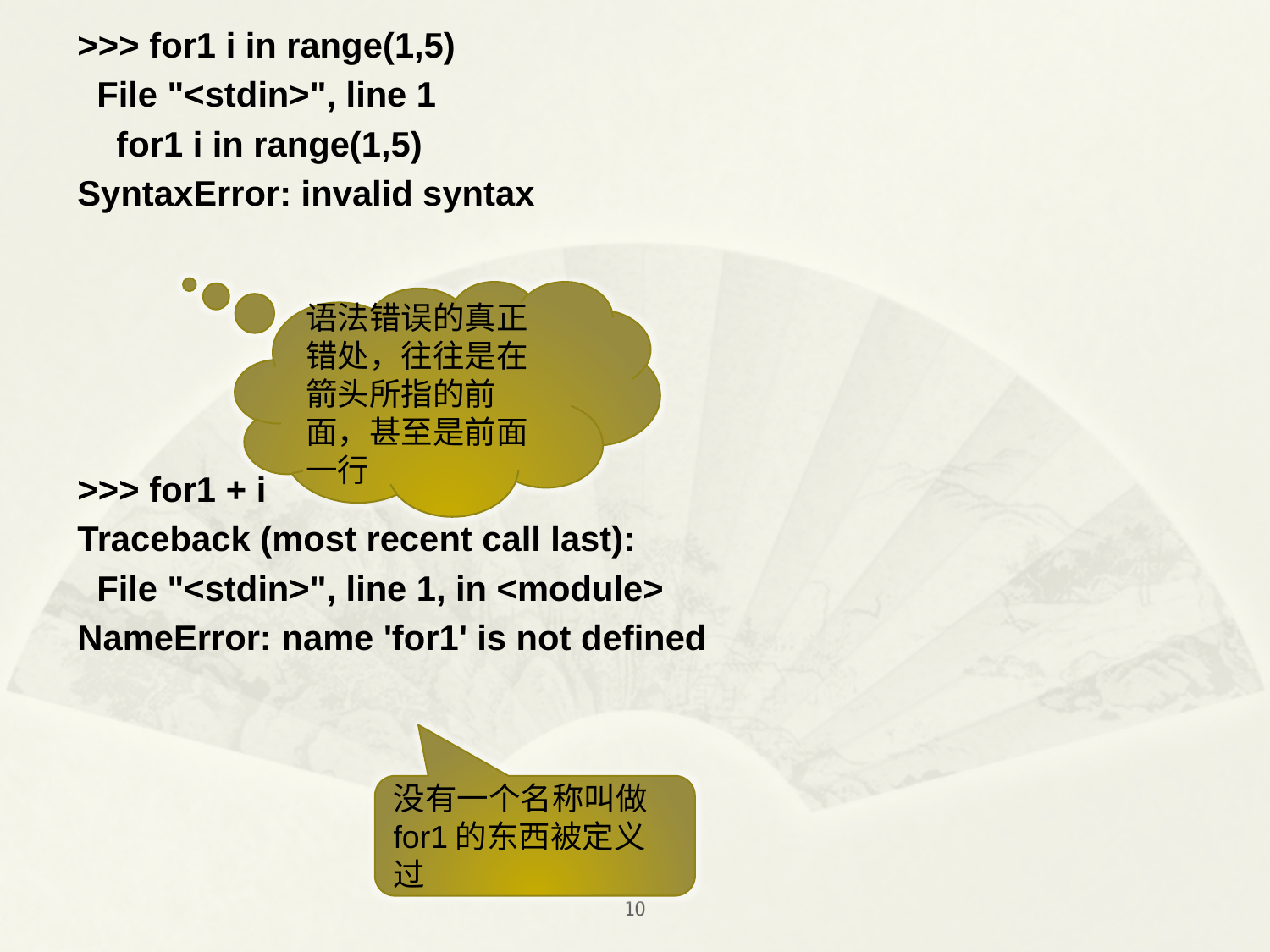

>>> for1 i in range(1,5)
  File "<stdin>", line 1
    for1 i in range(1,5)
SyntaxError: invalid syntax

>>> for1 + i
Traceback (most recent call last):
  File "<stdin>", line 1, in <module>
NameError: name 'for1' is not defined
语法错误的真正错处，往往是在箭头所指的前面，甚至是前面一行
没有一个名称叫做for1的东西被定义过
10